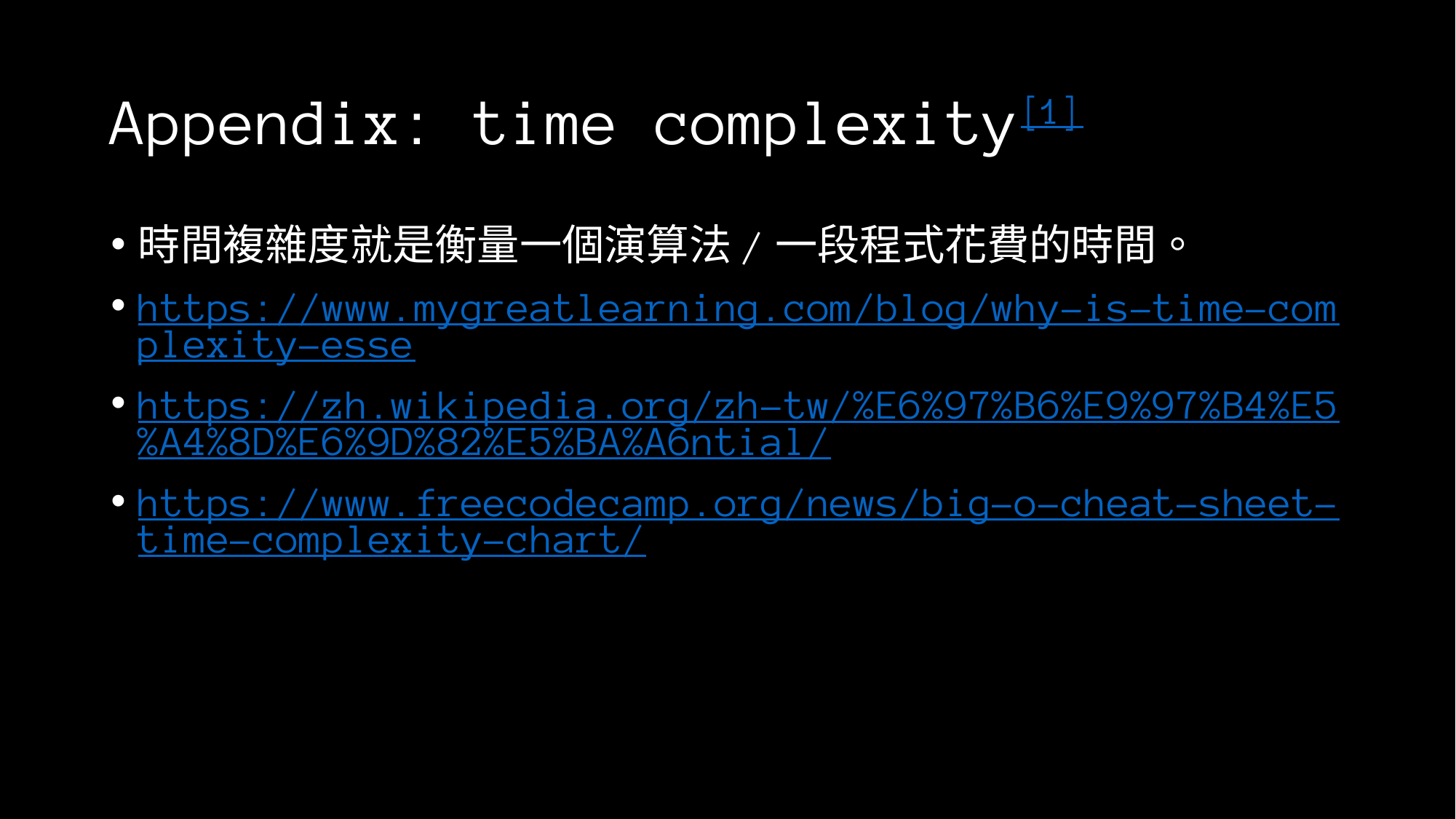

# Appendix: time complexity[1]
時間複雜度就是衡量一個演算法/一段程式花費的時間。
https://www.mygreatlearning.com/blog/why-is-time-complexity-esse
https://zh.wikipedia.org/zh-tw/%E6%97%B6%E9%97%B4%E5%A4%8D%E6%9D%82%E5%BA%A6ntial/
https://www.freecodecamp.org/news/big-o-cheat-sheet-time-complexity-chart/